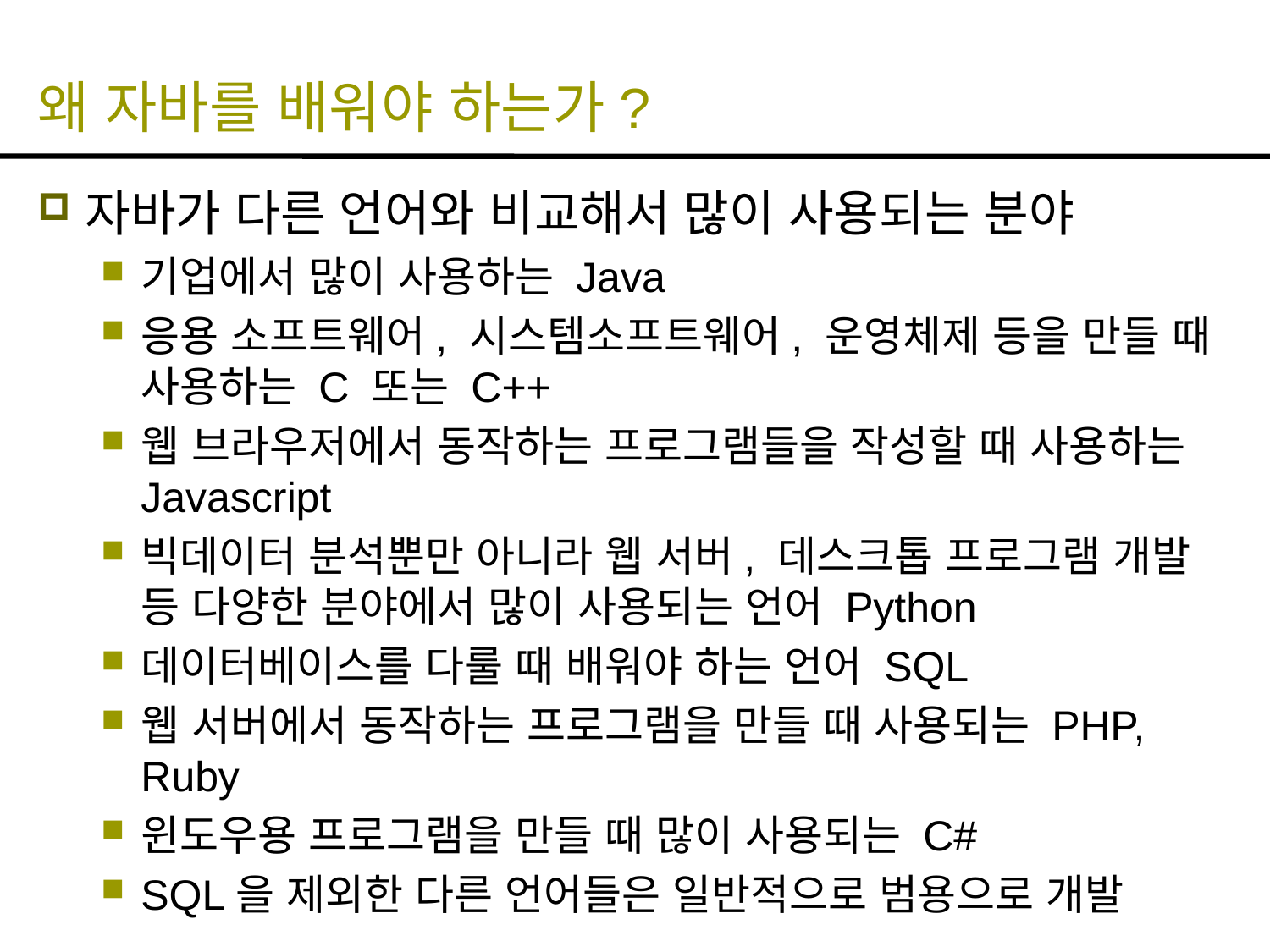

# 왜 자바를 배워야 하는가?
자바가 다른 언어와 비교해서 많이 사용되는 분야
기업에서 많이 사용하는 Java
응용 소프트웨어, 시스템소프트웨어, 운영체제 등을 만들 때 사용하는 C 또는 C++
웹 브라우저에서 동작하는 프로그램들을 작성할 때 사용하는 Javascript
빅데이터 분석뿐만 아니라 웹 서버, 데스크톱 프로그램 개발 등 다양한 분야에서 많이 사용되는 언어 Python
데이터베이스를 다룰 때 배워야 하는 언어 SQL
웹 서버에서 동작하는 프로그램을 만들 때 사용되는 PHP, Ruby
윈도우용 프로그램을 만들 때 많이 사용되는 C#
SQL을 제외한 다른 언어들은 일반적으로 범용으로 개발